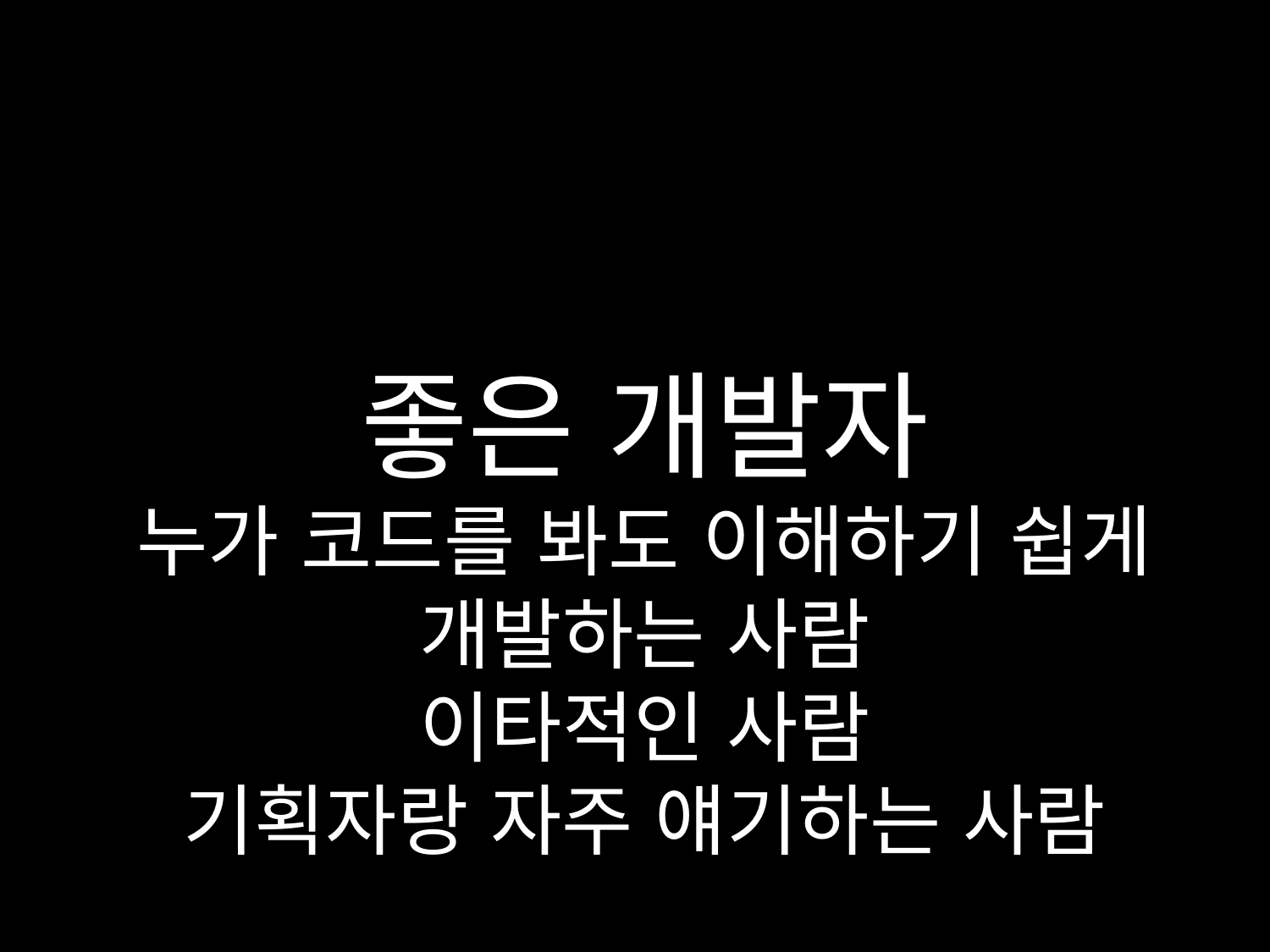

좋은 개발자
누가 코드를 봐도 이해하기 쉽게 개발하는 사람
이타적인 사람
기획자랑 자주 얘기하는 사람